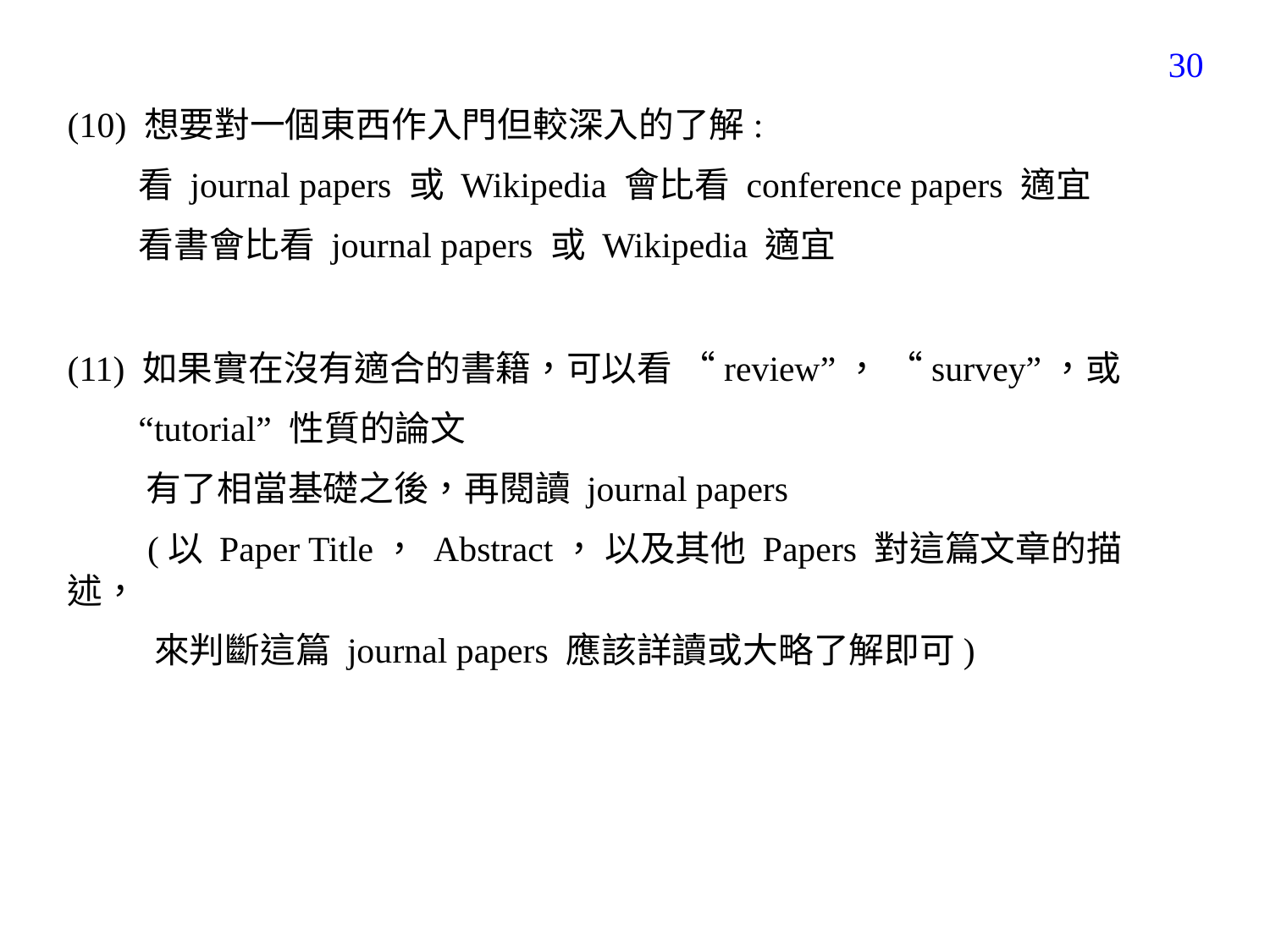

30
(10) 想要對一個東西作入門但較深入的了解:
        看 journal papers 或 Wikipedia 會比看 conference papers 適宜
        看書會比看 journal papers 或 Wikipedia 適宜
(11) 如果實在沒有適合的書籍，可以看 “review”， “survey”，或
        “tutorial” 性質的論文
         有了相當基礎之後，再閱讀 journal papers
         (以 Paper Title， Abstract， 以及其他 Papers 對這篇文章的描述，
          來判斷這篇 journal papers 應該詳讀或大略了解即可)